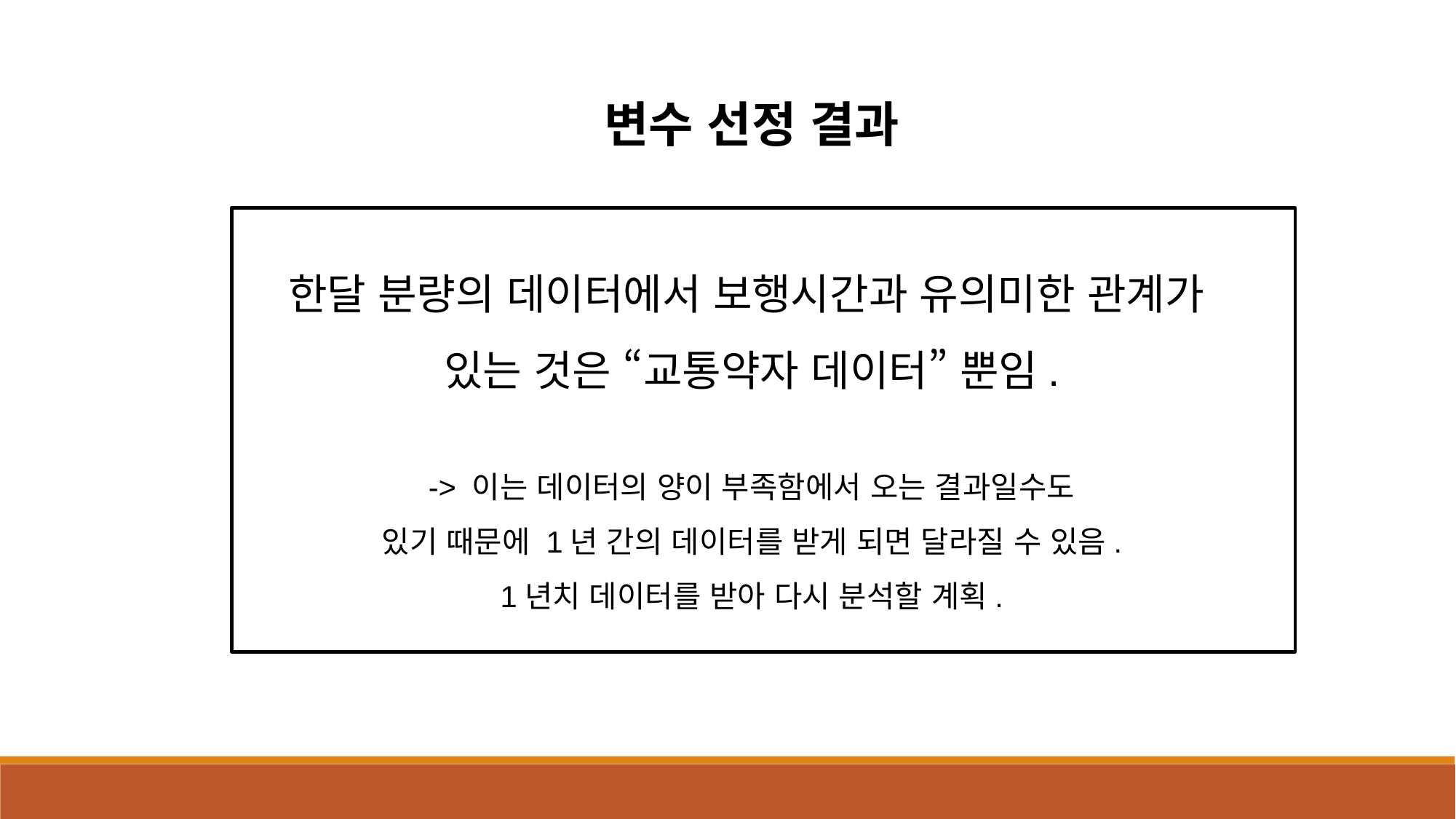

변수 선정 결과

한달 분량의 데이터에서 보행시간과 유의미한 관계가
있는 것은 “교통약자 데이터” 뿐임.

 -> 이는 데이터의 양이 부족함에서 오는 결과일수도
있기 때문에 1년 간의 데이터를 받게 되면 달라질 수 있음.
1년치 데이터를 받아 다시 분석할 계획.